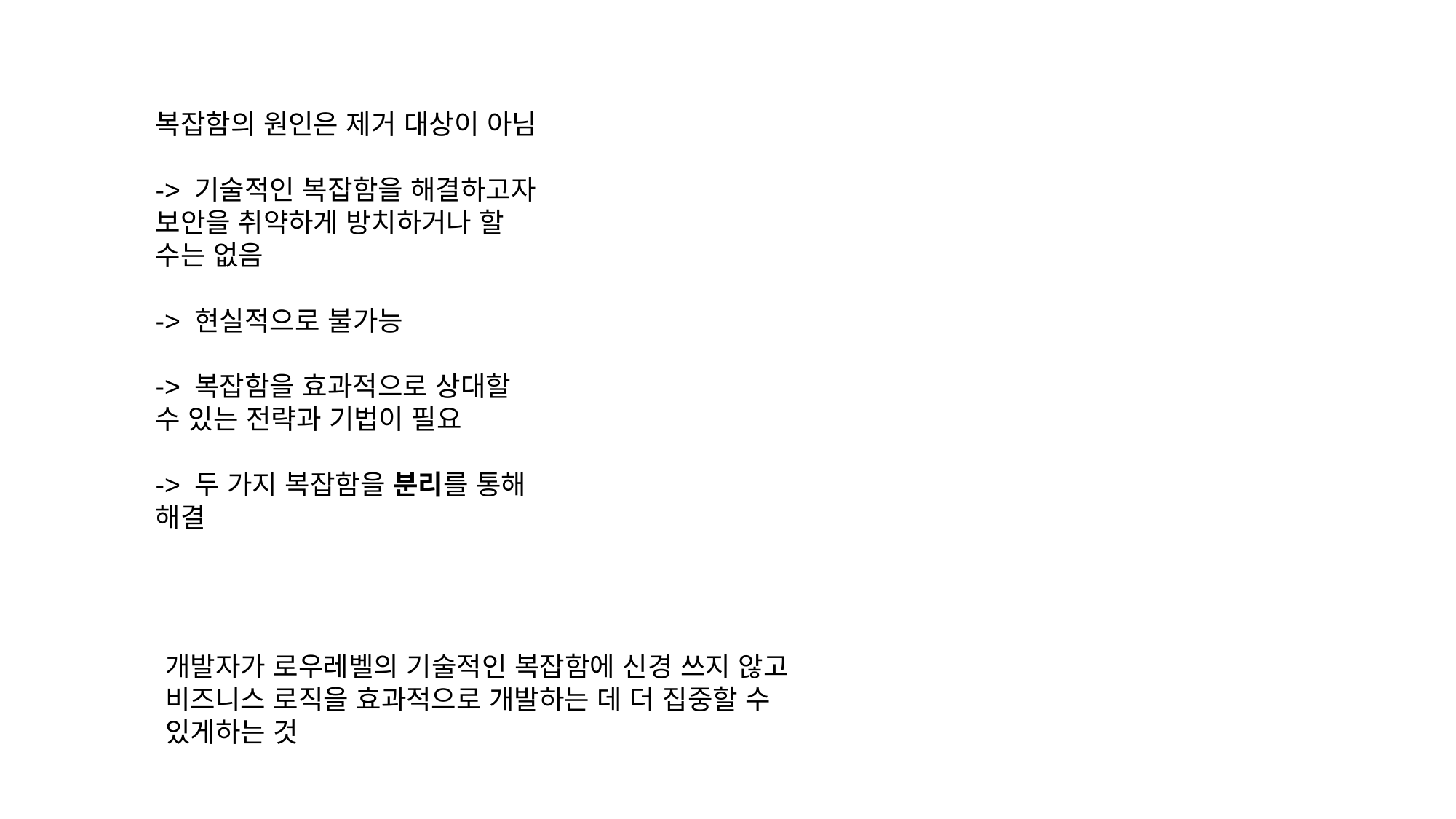

복잡함의 원인은 제거 대상이 아님

-> 기술적인 복잡함을 해결하고자 보안을 취약하게 방치하거나 할 수는 없음

-> 현실적으로 불가능

-> 복잡함을 효과적으로 상대할 수 있는 전략과 기법이 필요

-> 두 가지 복잡함을 분리를 통해 해결
개발자가 로우레벨의 기술적인 복잡함에 신경 쓰지 않고 비즈니스 로직을 효과적으로 개발하는 데 더 집중할 수 있게하는 것